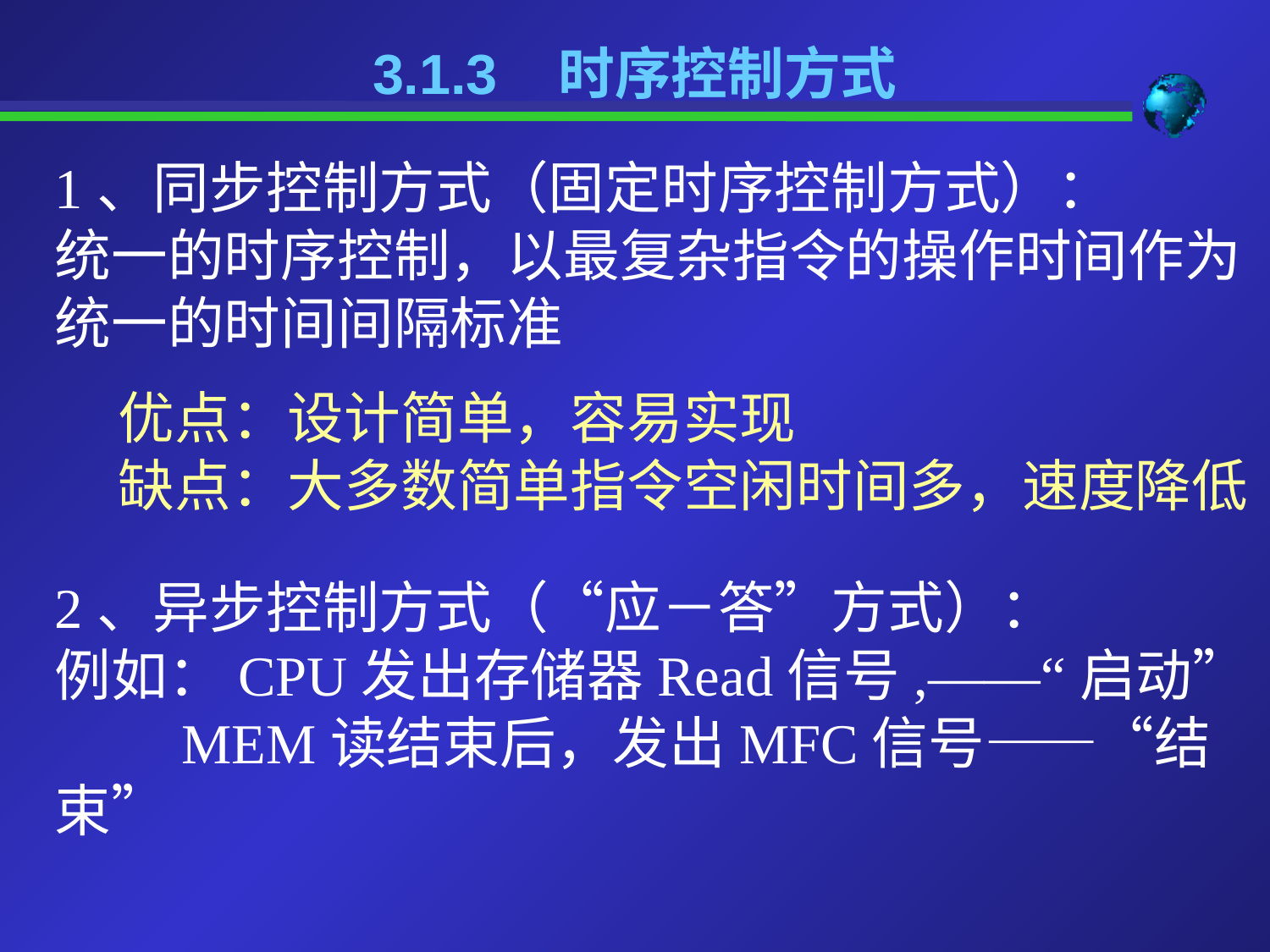

3.1.3   时序控制方式
1、同步控制方式（固定时序控制方式）：
统一的时序控制，以最复杂指令的操作时间作为统一的时间间隔标准
优点：设计简单，容易实现
缺点：大多数简单指令空闲时间多，速度降低
2、异步控制方式（“应－答”方式）：
例如：CPU发出存储器Read信号,——“启动”
	MEM读结束后，发出MFC信号——“结束”
20